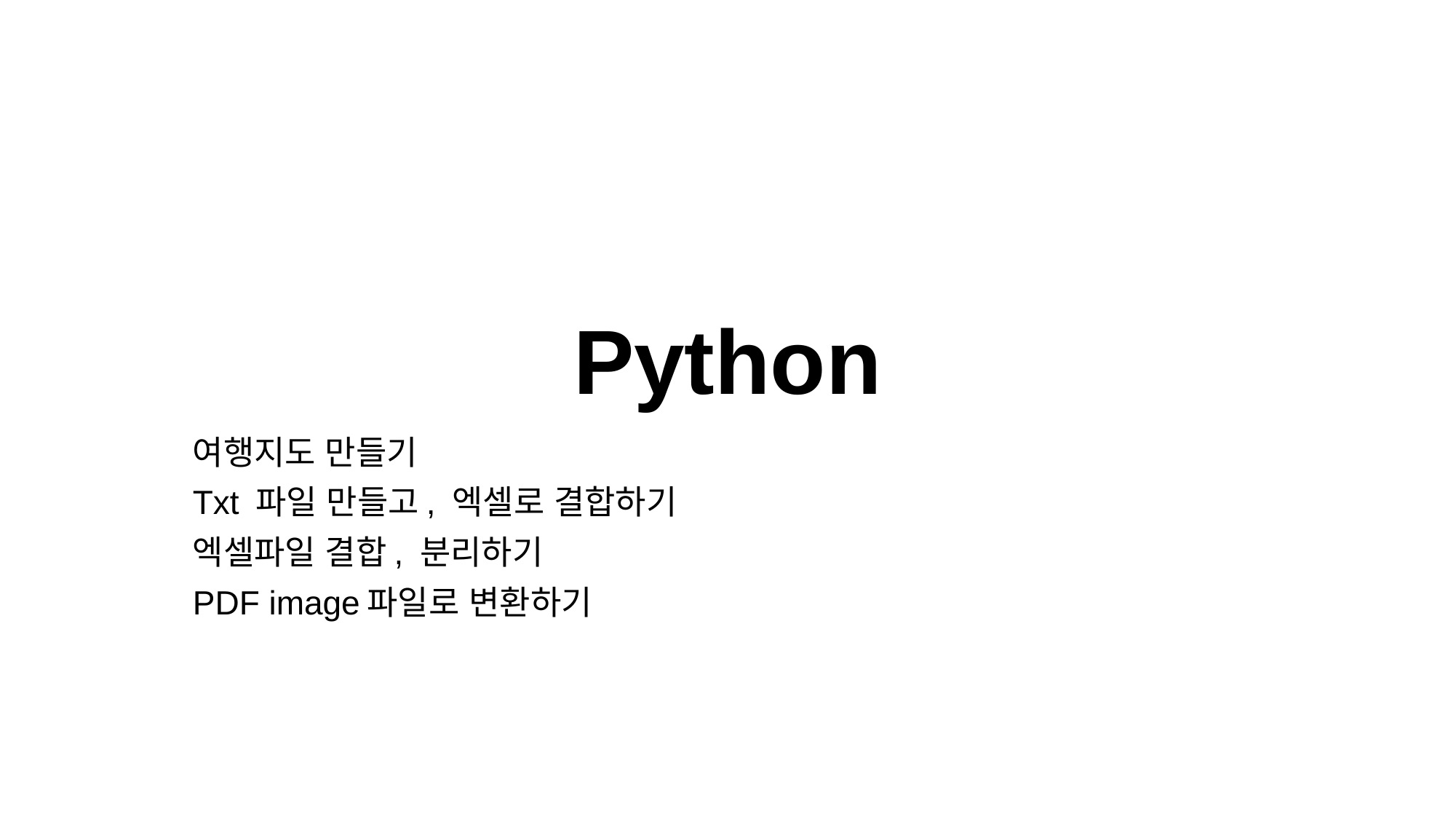

# Python
여행지도 만들기
Txt 파일 만들고, 엑셀로 결합하기
엑셀파일 결합, 분리하기
PDF image파일로 변환하기